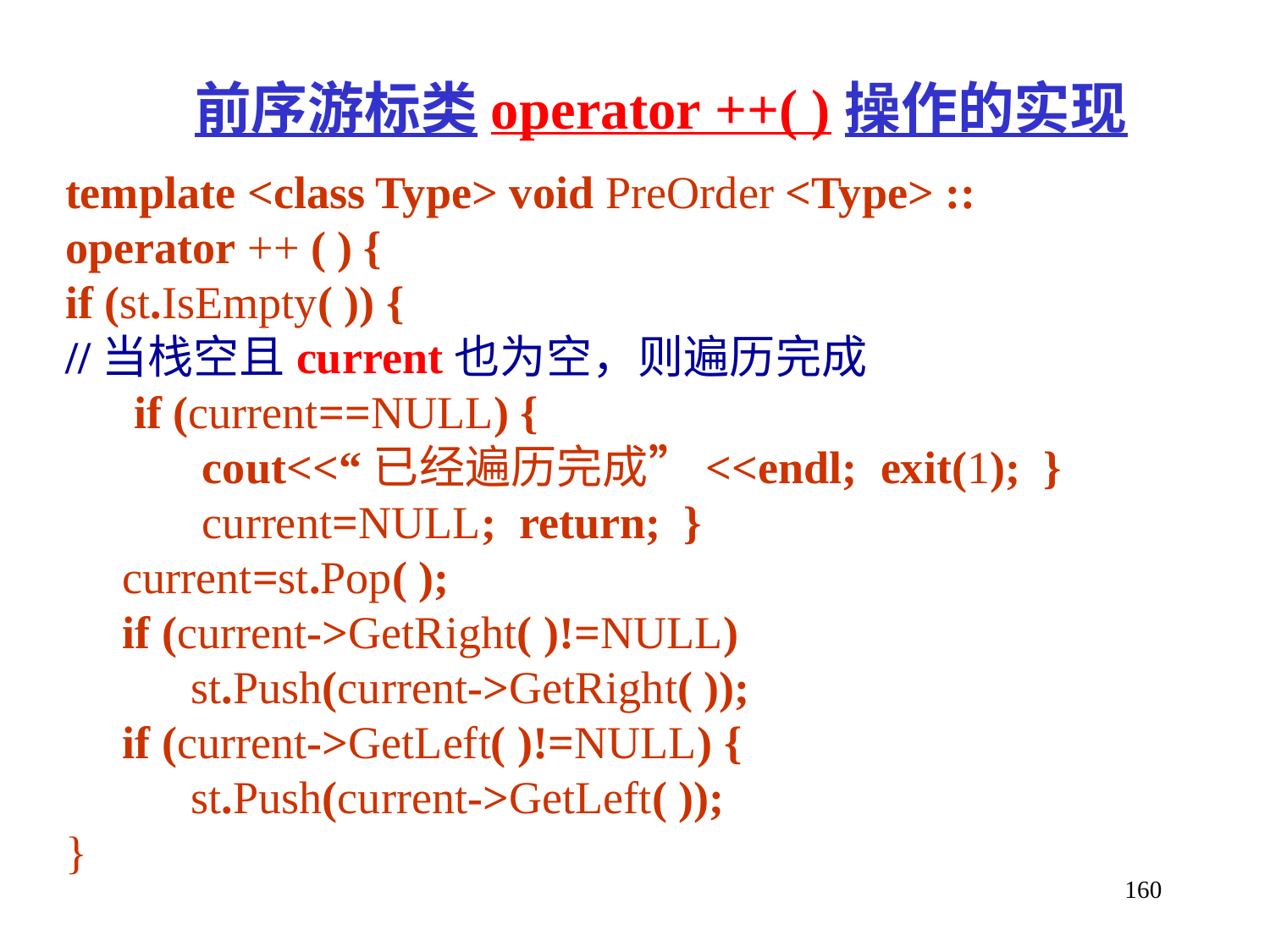

前序游标类operator ++( )操作的实现
template <class Type> void PreOrder <Type> ::
operator ++ ( ) {
if (st.IsEmpty( )) {
//当栈空且current也为空，则遍历完成
      if (current==NULL) {
            cout<<“已经遍历完成”<<endl;  exit(1);  }
            current=NULL;  return;  }
     current=st.Pop( );
     if (current->GetRight( )!=NULL)
           st.Push(current->GetRight( ));
     if (current->GetLeft( )!=NULL) {
           st.Push(current->GetLeft( ));
}
160